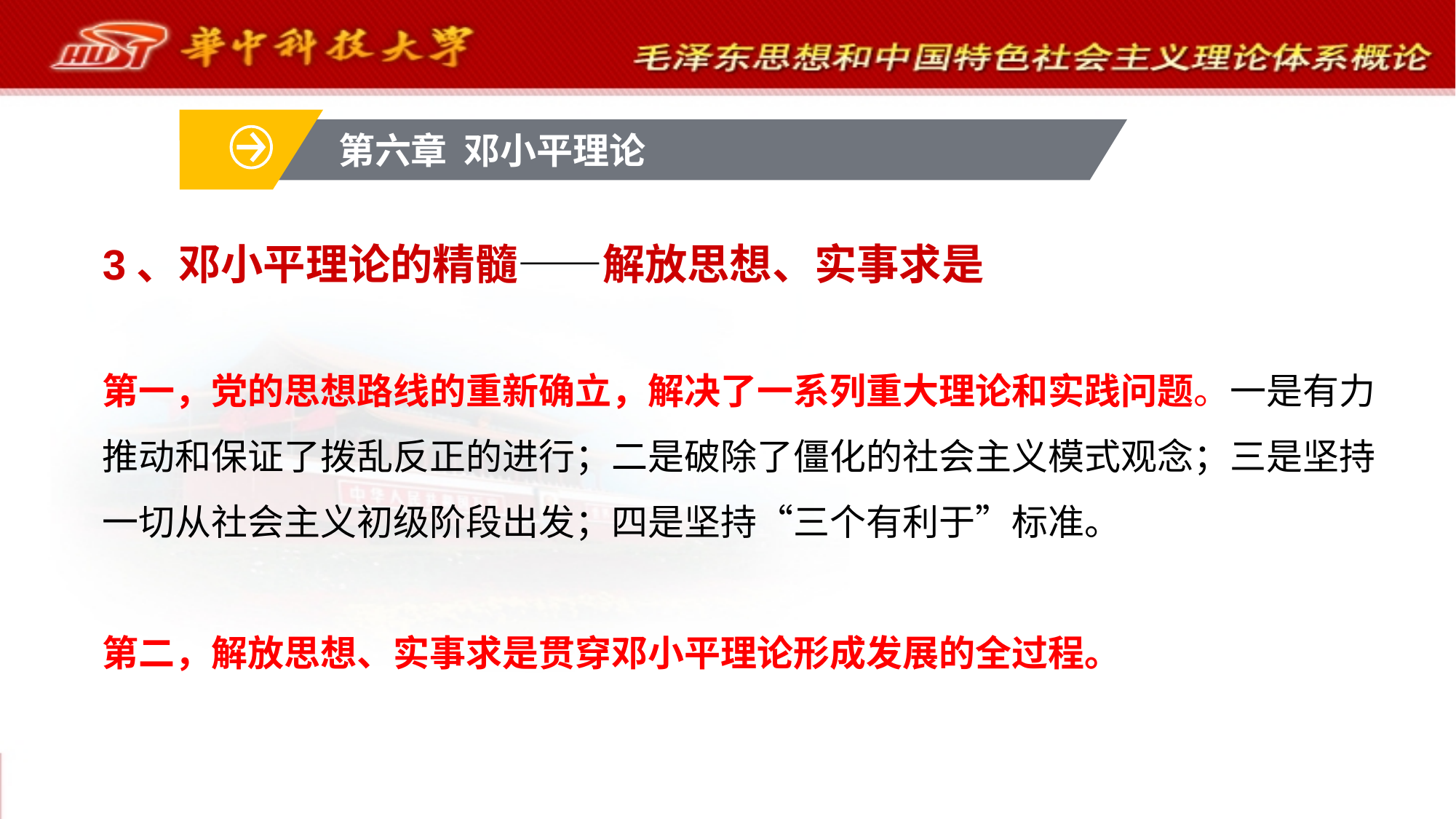

第六章  邓小平理论

# 3、邓小平理论的精髓——解放思想、实事求是
第一，党的思想路线的重新确立，解决了一系列重大理论和实践问题。一是有力推动和保证了拨乱反正的进行；二是破除了僵化的社会主义模式观念；三是坚持一切从社会主义初级阶段出发；四是坚持“三个有利于”标准。

第二，解放思想、实事求是贯穿邓小平理论形成发展的全过程。